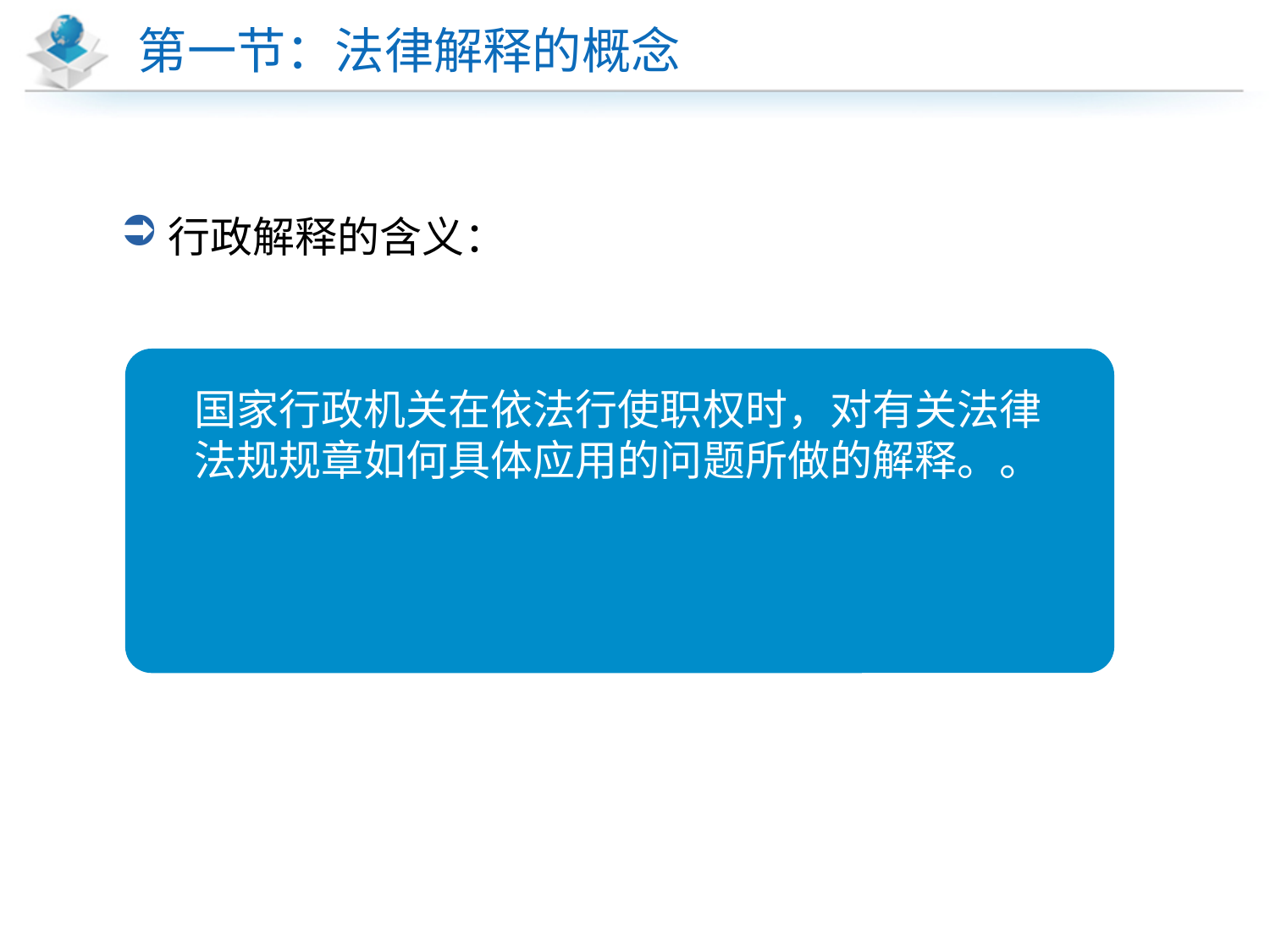

# 第一节：法律解释的概念
行政解释的含义：

国家行政机关在依法行使职权时，对有关法律法规规章如何具体应用的问题所做的解释。。